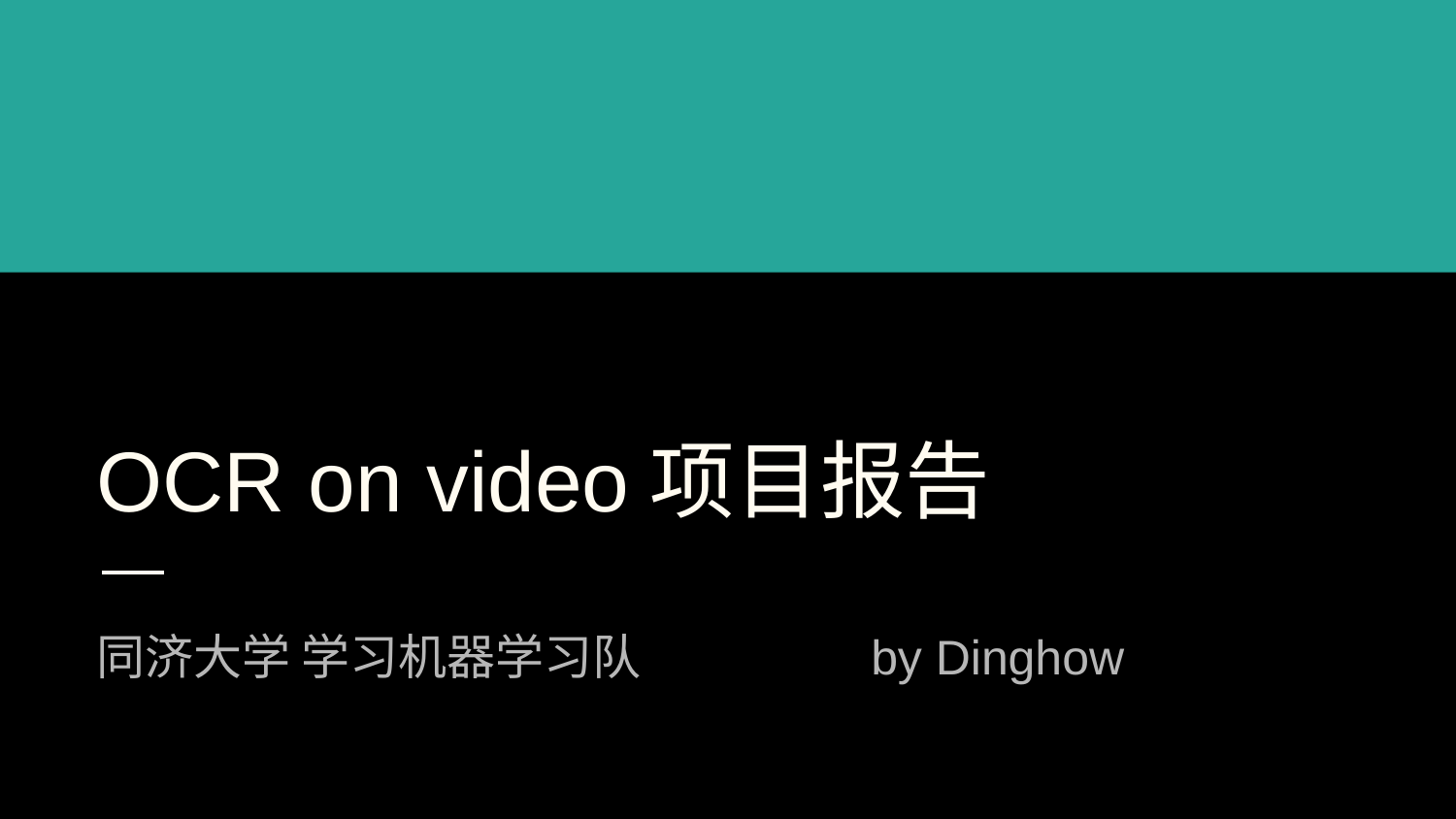

# OCR on video项目报告
同济大学 学习机器学习队                    by Dinghow